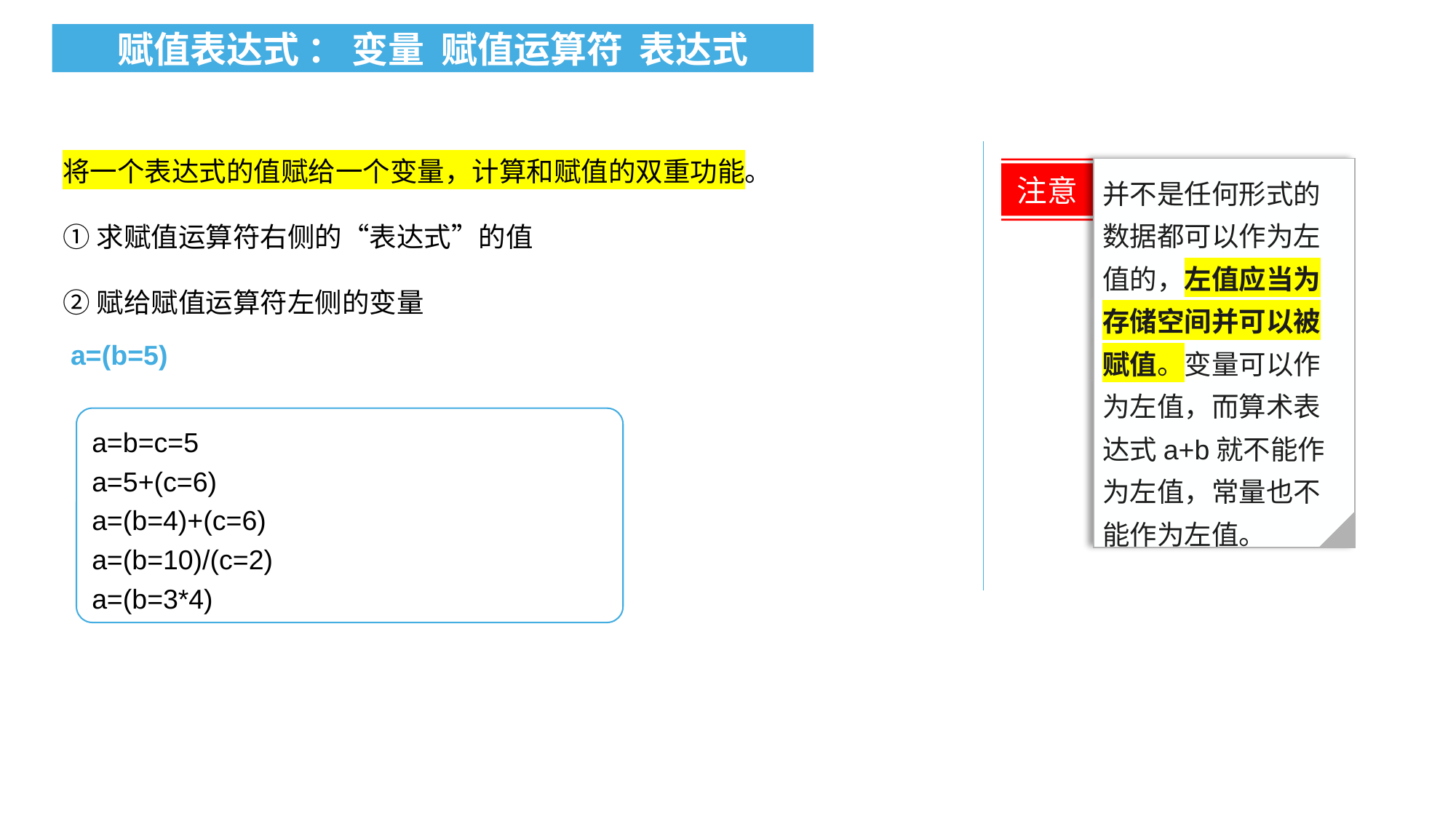

赋值表达式 ： 变量  赋值运算符  表达式
将一个表达式的值赋给一个变量，计算和赋值的双重功能。
①求赋值运算符右侧的“表达式”的值
②赋给赋值运算符左侧的变量
注意
并不是任何形式的数据都可以作为左值的，左值应当为存储空间并可以被赋值。变量可以作为左值，而算术表达式a+b就不能作为左值，常量也不能作为左值。

a=(b=5)
a=b=c=5
a=5+(c=6)
a=(b=4)+(c=6)
a=(b=10)/(c=2)
a=(b=3*4)